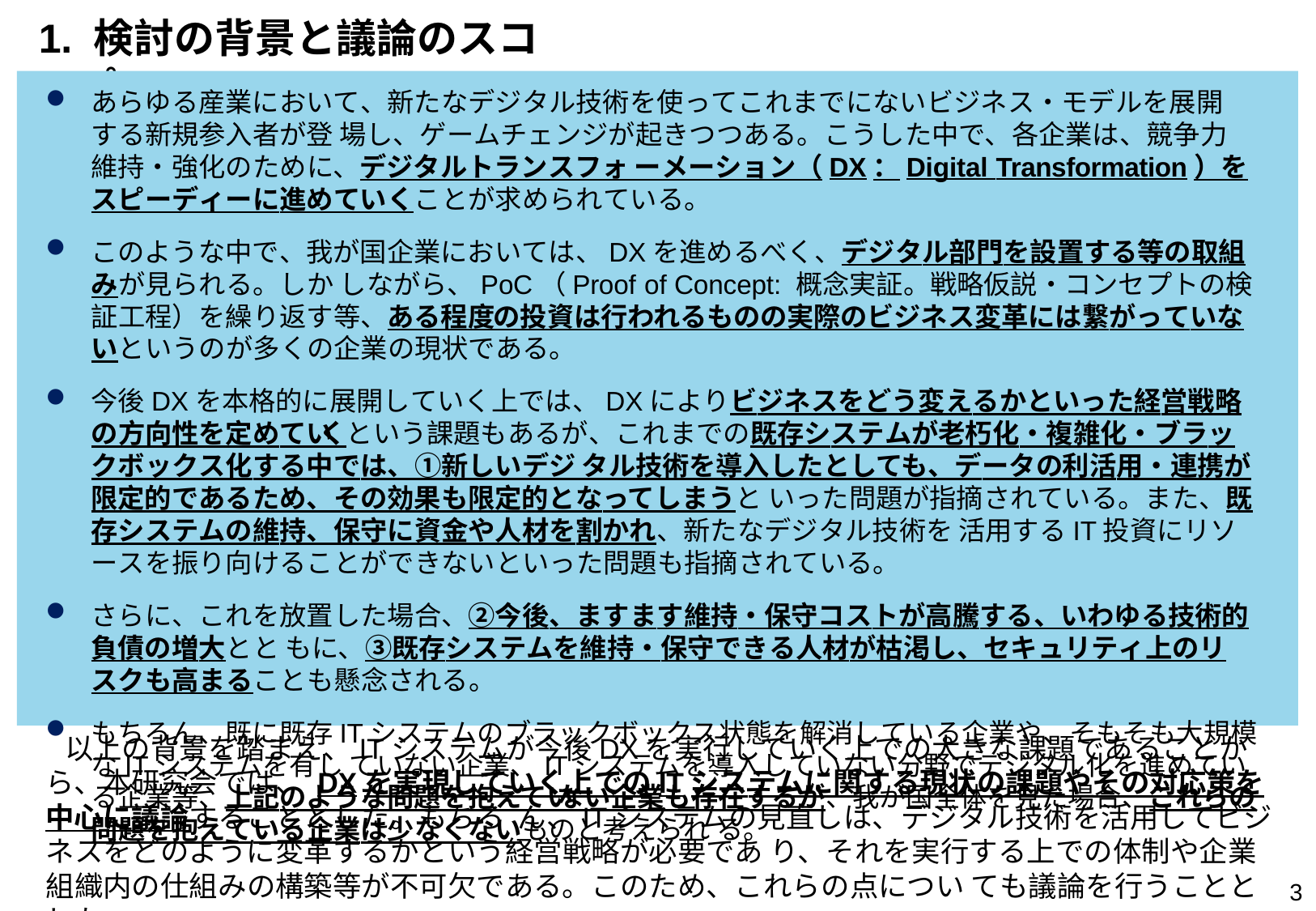

# 1. 検討の背景と議論のスコープ

あらゆる産業において、新たなデジタル技術を使ってこれまでにないビジネス・モデルを展開する新規参入者が登 場し、ゲームチェンジが起きつつある。こうした中で、各企業は、競争力維持・強化のために、デジタルトランスフォ ーメーション（DX：Digital Transformation）をスピーディーに進めていくことが求められている。
このような中で、我が国企業においては、DXを進めるべく、デジタル部門を設置する等の取組みが見られる。しか しながら、PoC（Proof of Concept: 概念実証。戦略仮説・コンセプトの検証工程）を繰り返す等、ある程度 の投資は行われるものの実際のビジネス変革には繋がっていないというのが多くの企業の現状である。
今後DXを本格的に展開していく上では、DXによりビジネスをどう変えるかといった経営戦略の方向性を定めてい くという課題もあるが、これまでの既存システムが老朽化・複雑化・ブラックボックス化する中では、➀新しいデジ タル技術を導入したとしても、データの利活用・連携が限定的であるため、その効果も限定的となってしまうと いった問題が指摘されている。また、既存システムの維持、保守に資金や人材を割かれ、新たなデジタル技術を 活用するIT投資にリソースを振り向けることができないといった問題も指摘されている。
さらに、これを放置した場合、➁今後、ますます維持・保守コストが高騰する、いわゆる技術的負債の増大とと もに、➂既存システムを維持・保守できる人材が枯渇し、セキュリティ上のリスクも高まることも懸念される。
もちろん、既に既存ITシステムのブラックボックス状態を解消している企業や、そもそも大規模なITシステムを有し ていない企業、ITシステムを導入していない分野でデジタル化を進めている企業等、上記のような問題を抱えてい ない企業も存在するが、我が国全体を見た場合、これらの問題を抱えている企業は少なくないものと考えられ る。
以上の背景を踏まえ、ITシステムが今後DXを実行していく上での大きな課題であることから、本研究会では、 DXを実現していく上でのITシステムに関する現状の課題やその対応策を中心に議論することとした。もちろ  ん、ITシステムの見直しは、デジタル技術を活用してビジネスをどのように変革するかという経営戦略が必要であ り、それを実行する上での体制や企業組織内の仕組みの構築等が不可欠である。このため、これらの点につい ても議論を行うこととした。
3